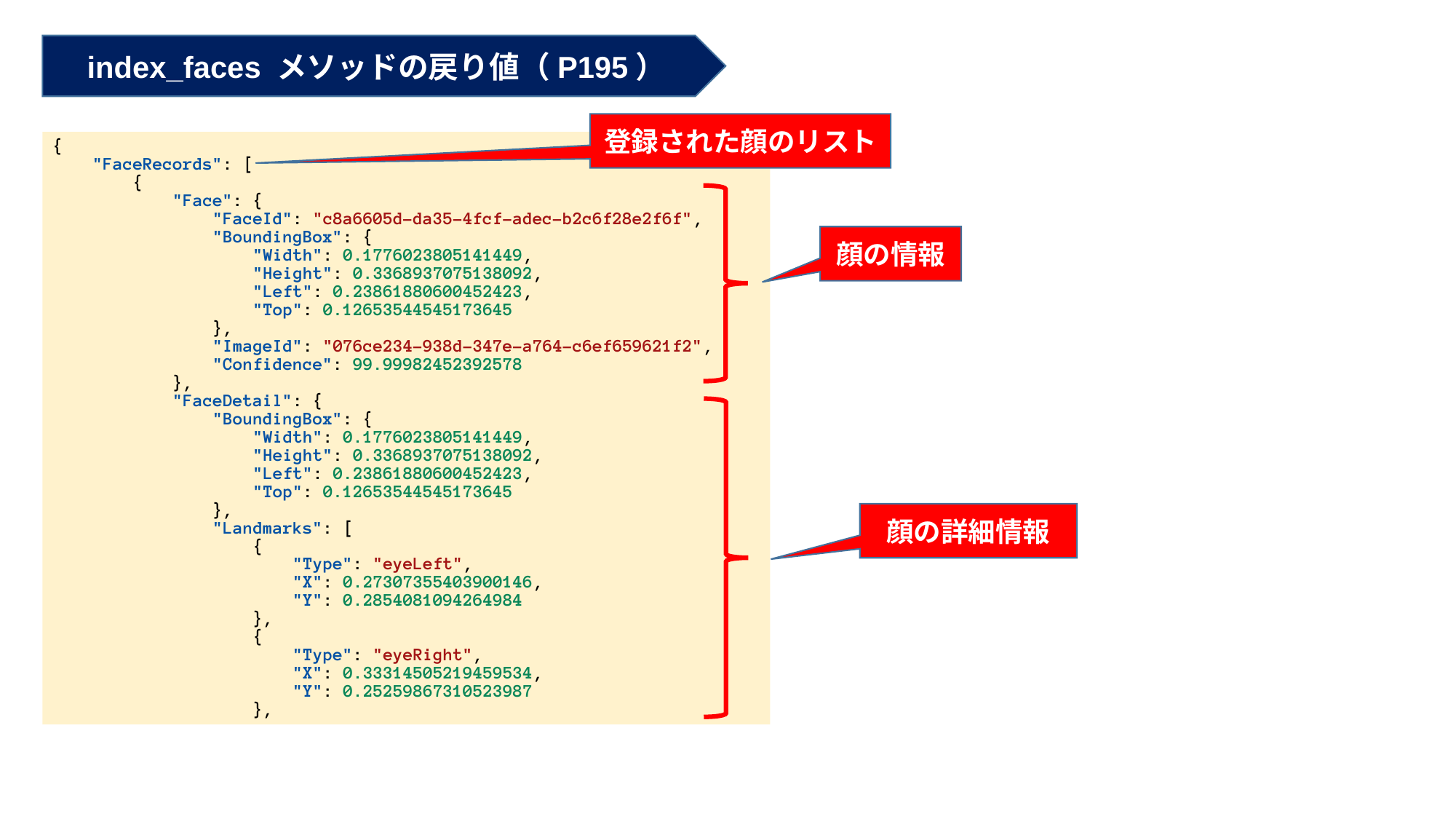

index_faces メソッドの戻り値（P195）
登録された顔のリスト
{
    "FaceRecords": [
        {
            "Face": {
                "FaceId": "c8a6605d-da35-4fcf-adec-b2c6f28e2f6f",
                "BoundingBox": {
                    "Width": 0.1776023805141449,
                    "Height": 0.3368937075138092,
                    "Left": 0.23861880600452423,
                    "Top": 0.12653544545173645
                },
                "ImageId": "076ce234-938d-347e-a764-c6ef659621f2",
                "Confidence": 99.99982452392578
            },
            "FaceDetail": {
                "BoundingBox": {
                    "Width": 0.1776023805141449,
                    "Height": 0.3368937075138092,
                    "Left": 0.23861880600452423,
                    "Top": 0.12653544545173645
                },
                "Landmarks": [
                    {
                        "Type": "eyeLeft",
                        "X": 0.27307355403900146,
                        "Y": 0.2854081094264984
                    },
                    {
                        "Type": "eyeRight",
                        "X": 0.33314505219459534,
                        "Y": 0.25259867310523987
                    },

顔の情報

顔の詳細情報